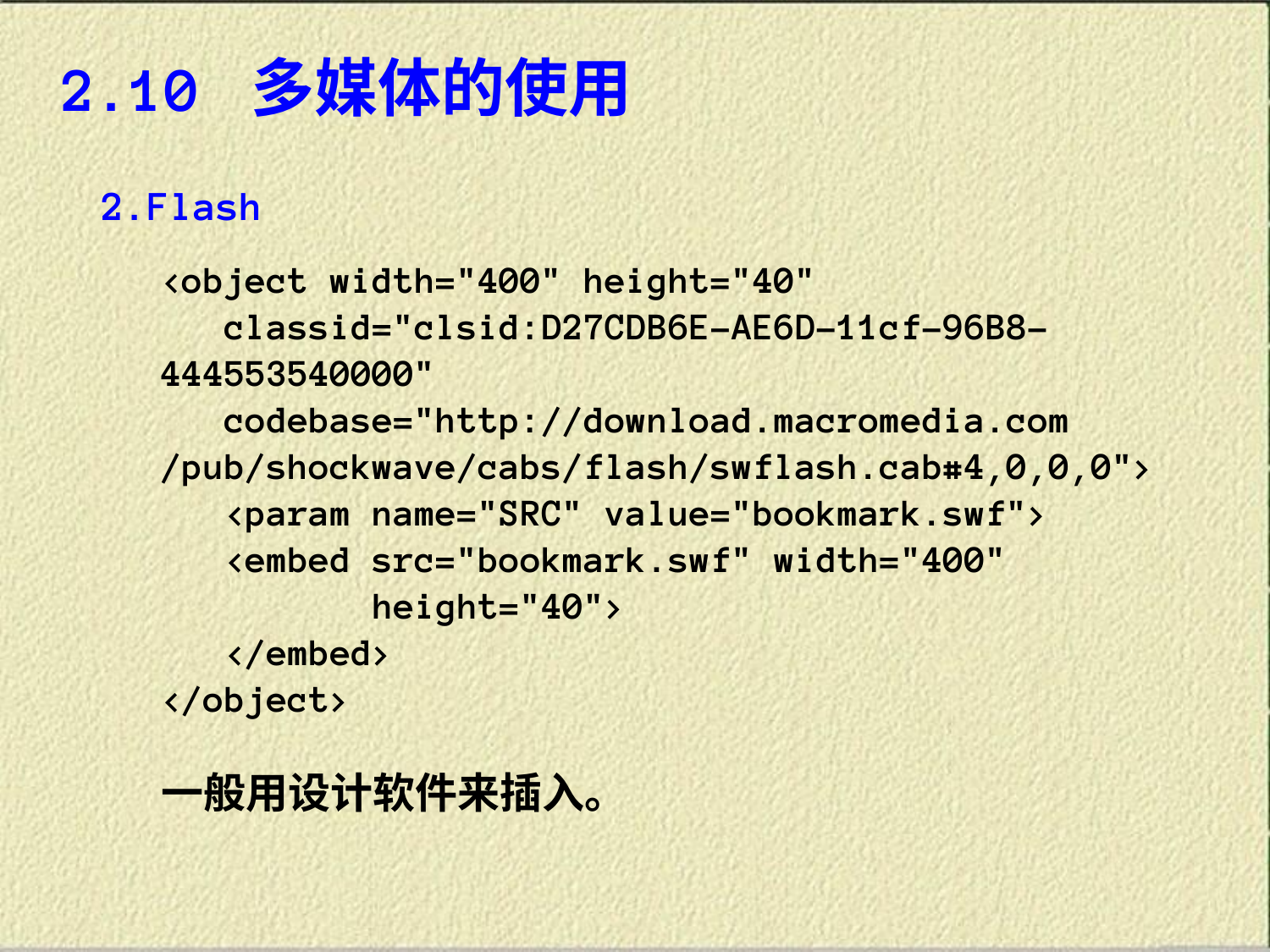

2.10 多媒体的使用
2.Flash
<object width="400" height="40"
   classid="clsid:D27CDB6E-AE6D-11cf-96B8-444553540000"
   codebase="http://download.macromedia.com /pub/shockwave/cabs/flash/swflash.cab#4,0,0,0">
   <param name="SRC" value="bookmark.swf">
   <embed src="bookmark.swf" width="400"
          height="40">
   </embed>
</object>

一般用设计软件来插入。